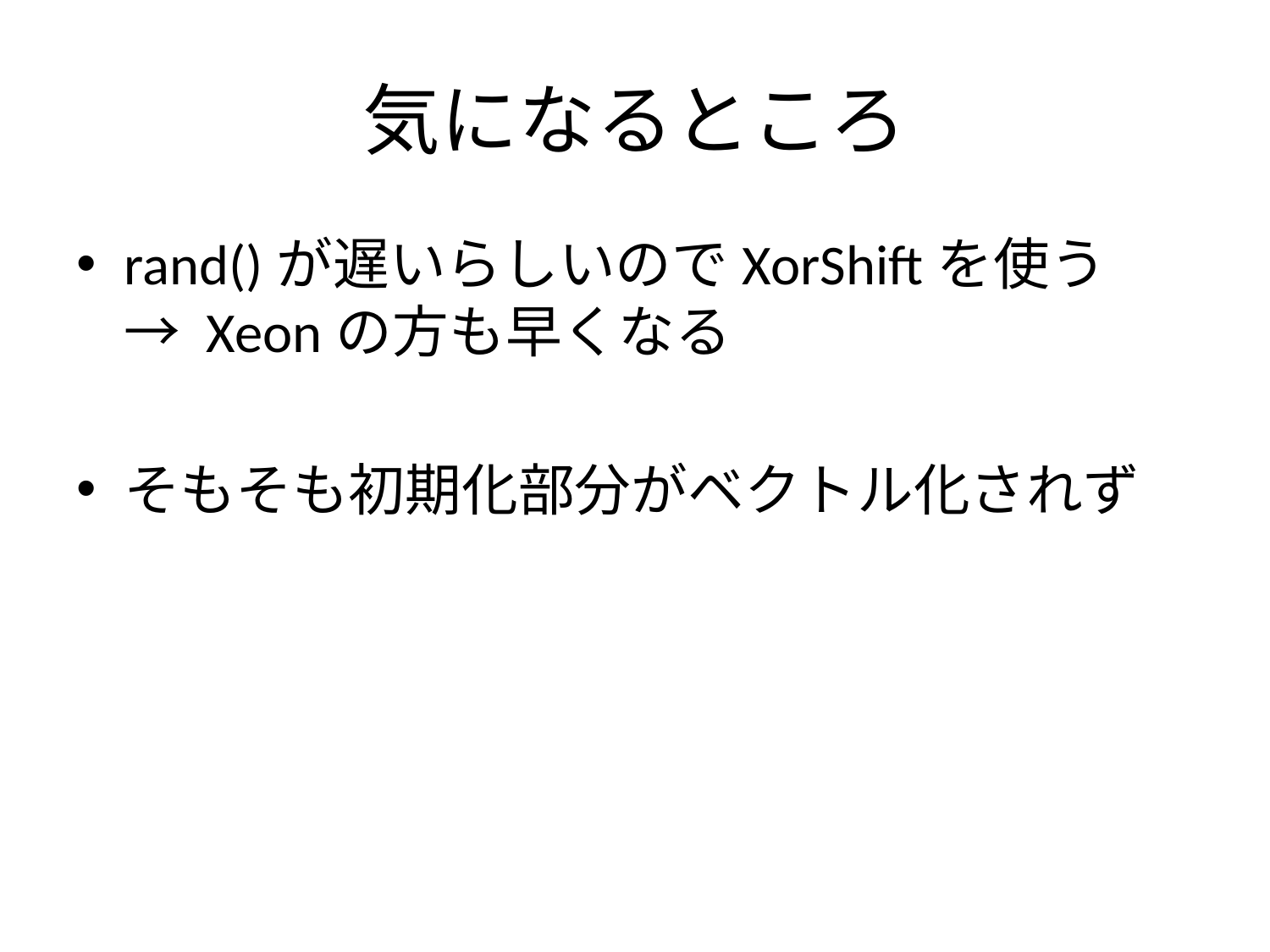

# 気になるところ
rand()が遅いらしいのでXorShiftを使う
→ Xeonの方も早くなる

そもそも初期化部分がベクトル化されず